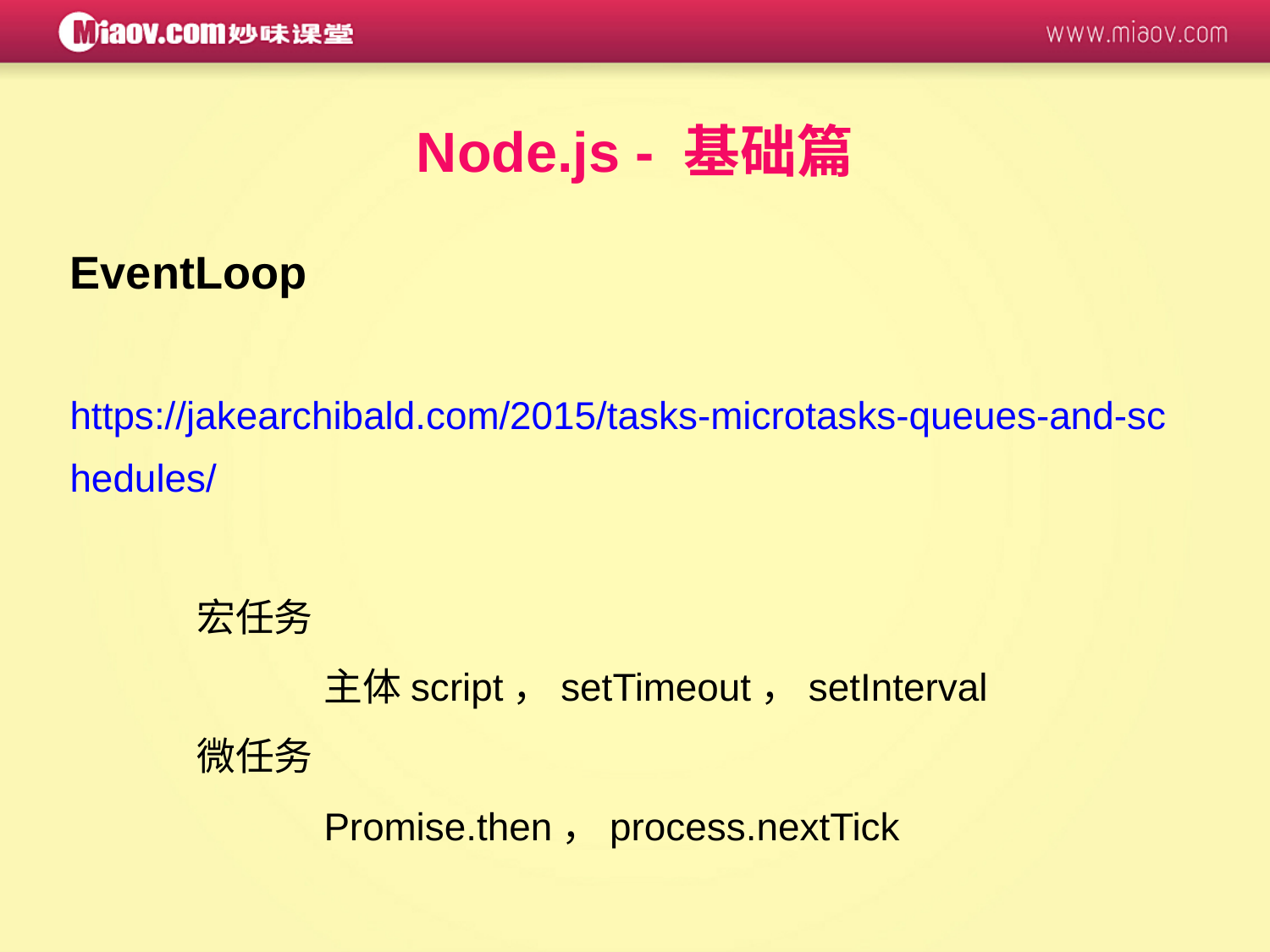

Node.js - 基础篇
EventLoop
	https://jakearchibald.com/2015/tasks-microtasks-queues-and-schedules/
	宏任务
		主体script，setTimeout，setInterval
	微任务
		Promise.then，process.nextTick